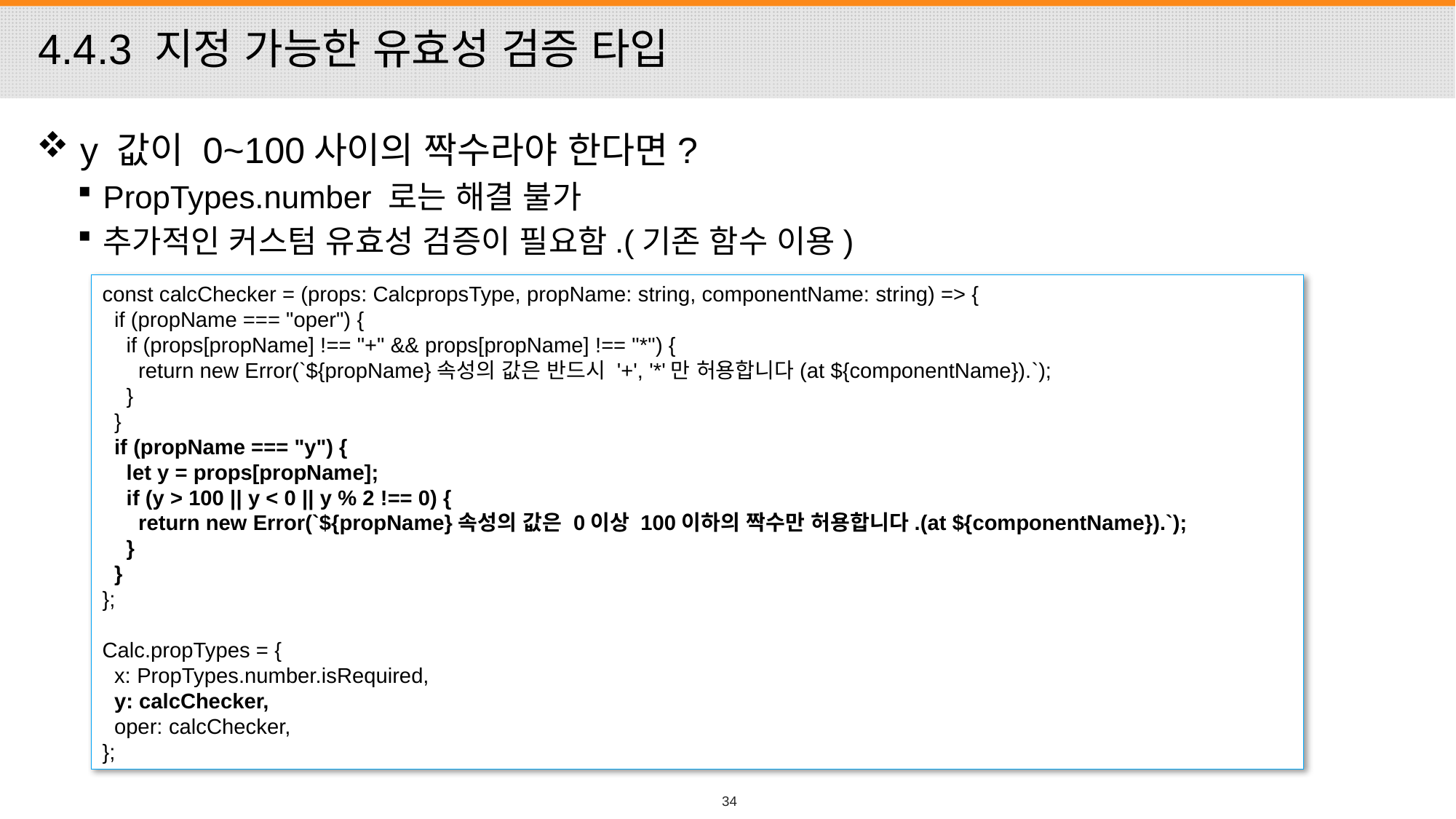

# 4.4.3 지정 가능한 유효성 검증 타입
 y 값이 0~100사이의 짝수라야 한다면?
PropTypes.number 로는 해결 불가
추가적인 커스텀 유효성 검증이 필요함.(기존 함수 이용)

const calcChecker = (props: CalcpropsType, propName: string, componentName: string) => {
  if (propName === "oper") {
    if (props[propName] !== "+" && props[propName] !== "*") {
      return new Error(`${propName}속성의 값은 반드시 '+', '*'만 허용합니다(at ${componentName}).`);
    }
  }
  if (propName === "y") {
    let y = props[propName];
    if (y > 100 || y < 0 || y % 2 !== 0) {
      return new Error(`${propName}속성의 값은 0이상 100이하의 짝수만 허용합니다.(at ${componentName}).`);
    }
  }
};

Calc.propTypes = {
  x: PropTypes.number.isRequired,
  y: calcChecker,
  oper: calcChecker,
};